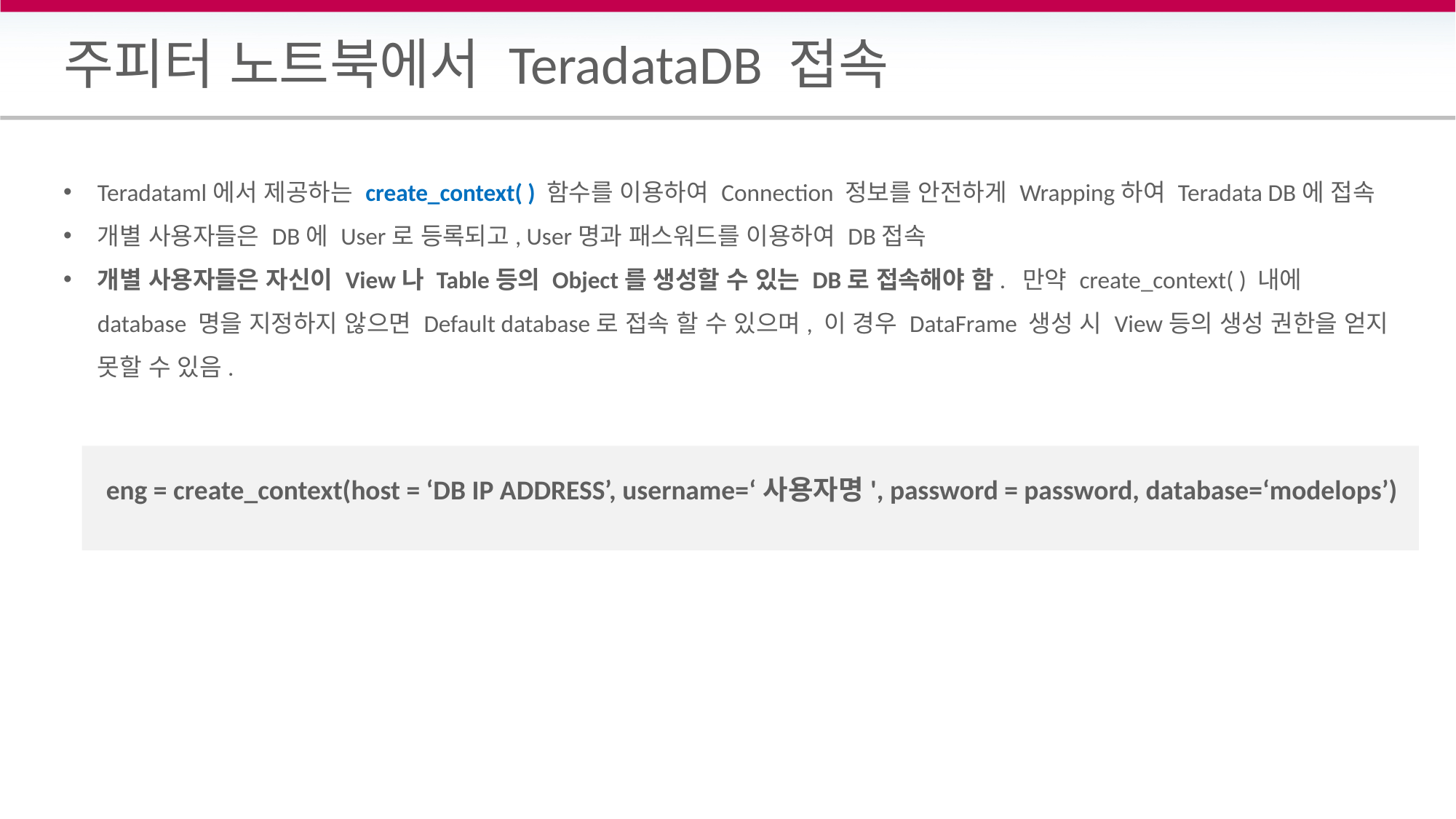

# 주피터 노트북에서 TeradataDB 접속
Teradataml에서 제공하는 create_context( ) 함수를 이용하여 Connection 정보를 안전하게 Wrapping하여 Teradata DB에 접속
개별 사용자들은 DB에 User로 등록되고, User명과 패스워드를 이용하여 DB접속
개별 사용자들은 자신이 View나 Table등의 Object를 생성할 수 있는 DB로 접속해야 함.  만약 create_context( ) 내에 database 명을 지정하지 않으면 Default database로 접속 할 수 있으며, 이 경우 DataFrame 생성 시 View등의 생성 권한을 얻지 못할 수 있음.

eng = create_context(host = ‘DB IP ADDRESS’, username=‘사용자명', password = password, database=‘modelops’)